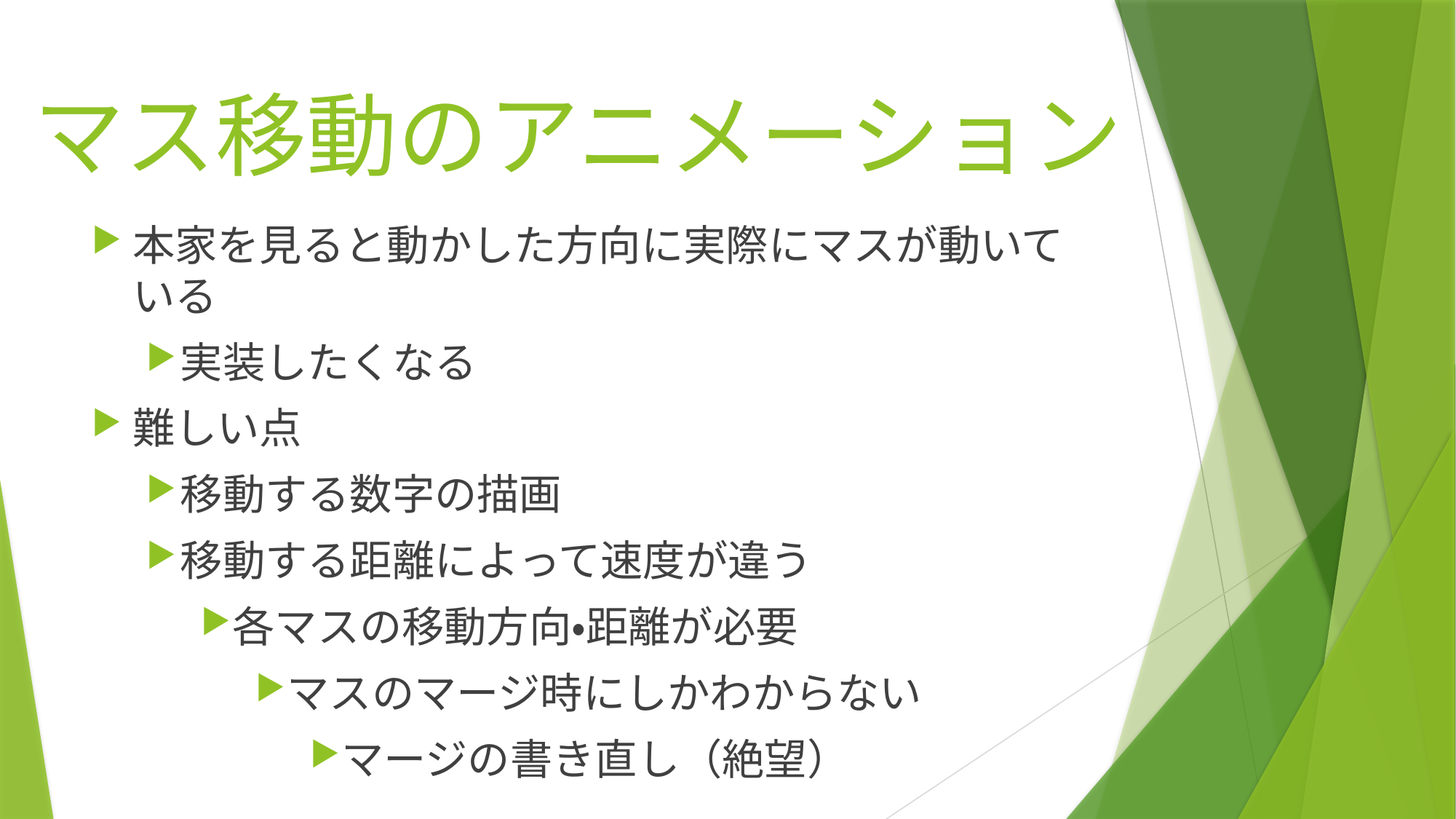

# マス移動のアニメーション
本家を見ると動かした方向に実際にマスが動いている
実装したくなる
難しい点
移動する数字の描画
移動する距離によって速度が違う
各マスの移動方向・距離が必要
マスのマージ時にしかわからない
マージの書き直し（絶望）